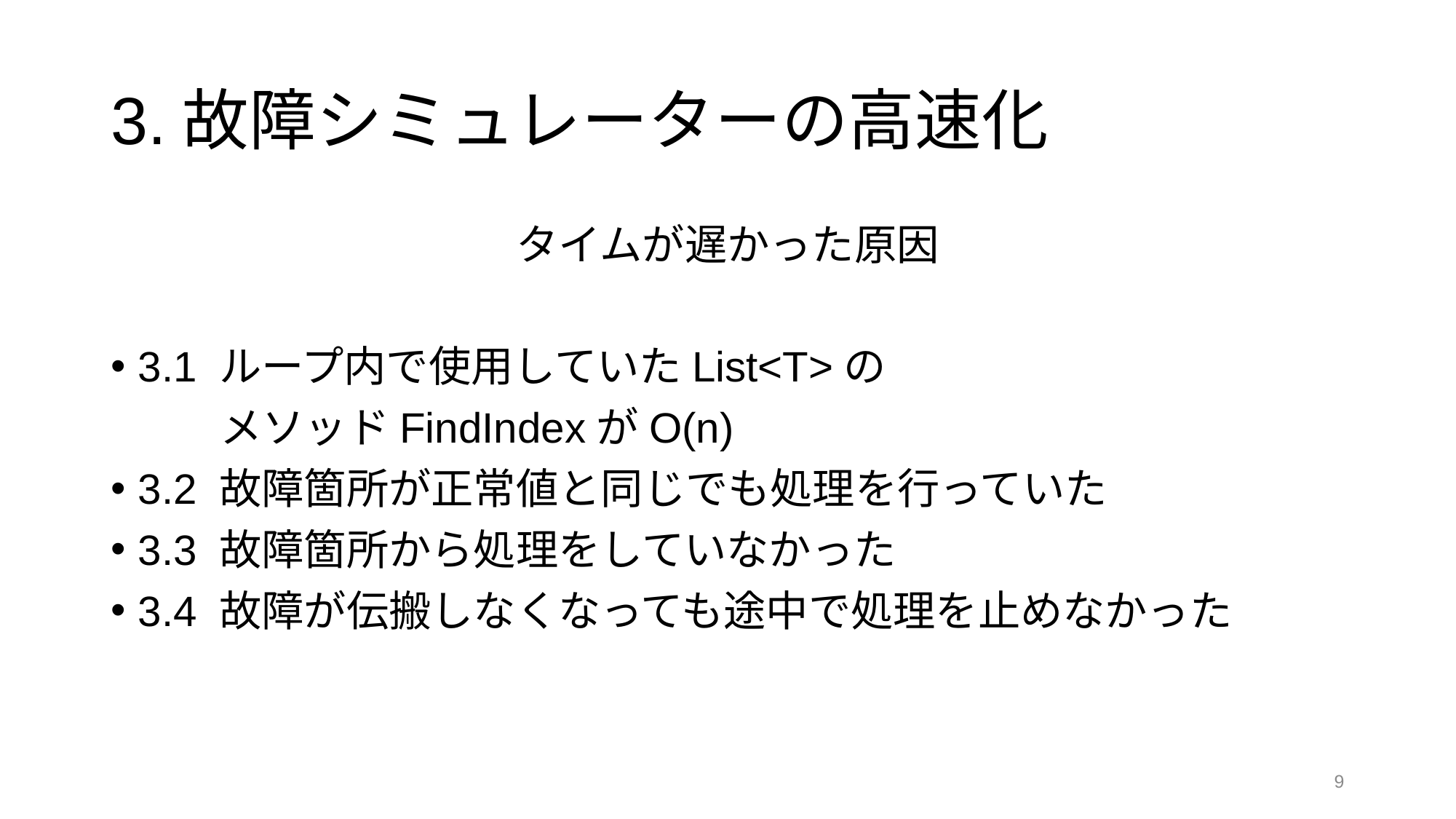

# 3.故障シミュレーターの高速化
タイムが遅かった原因

3.1 ループ内で使用していたList<T>の
	メソッドFindIndexがO(n)
3.2 故障箇所が正常値と同じでも処理を行っていた
3.3 故障箇所から処理をしていなかった
3.4 故障が伝搬しなくなっても途中で処理を止めなかった

9